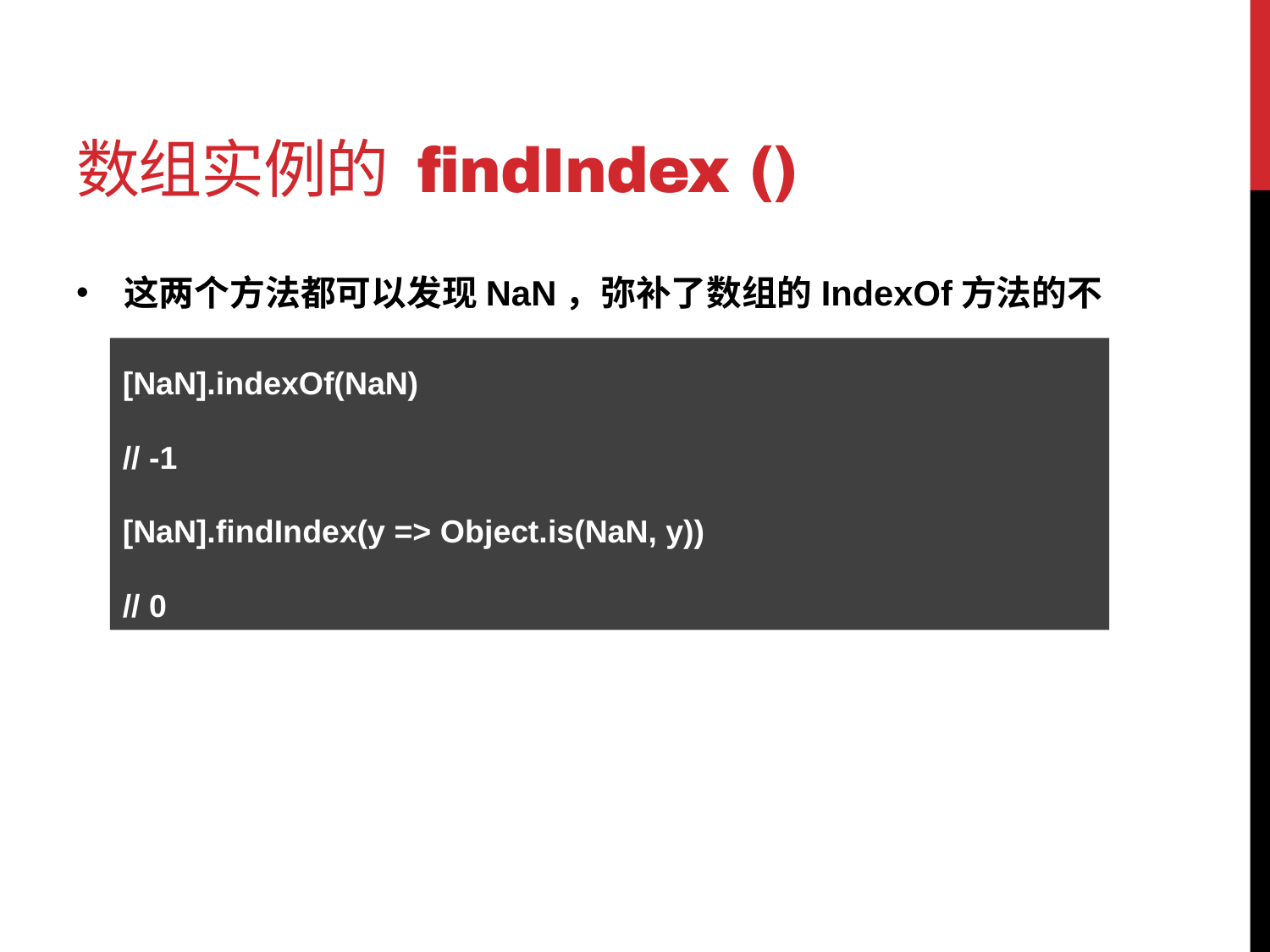

# 数组实例的 findIndex ()
这两个方法都可以发现NaN，弥补了数组的IndexOf方法的不足。

[NaN].indexOf(NaN)
// -1
[NaN].findIndex(y => Object.is(NaN, y))
// 0